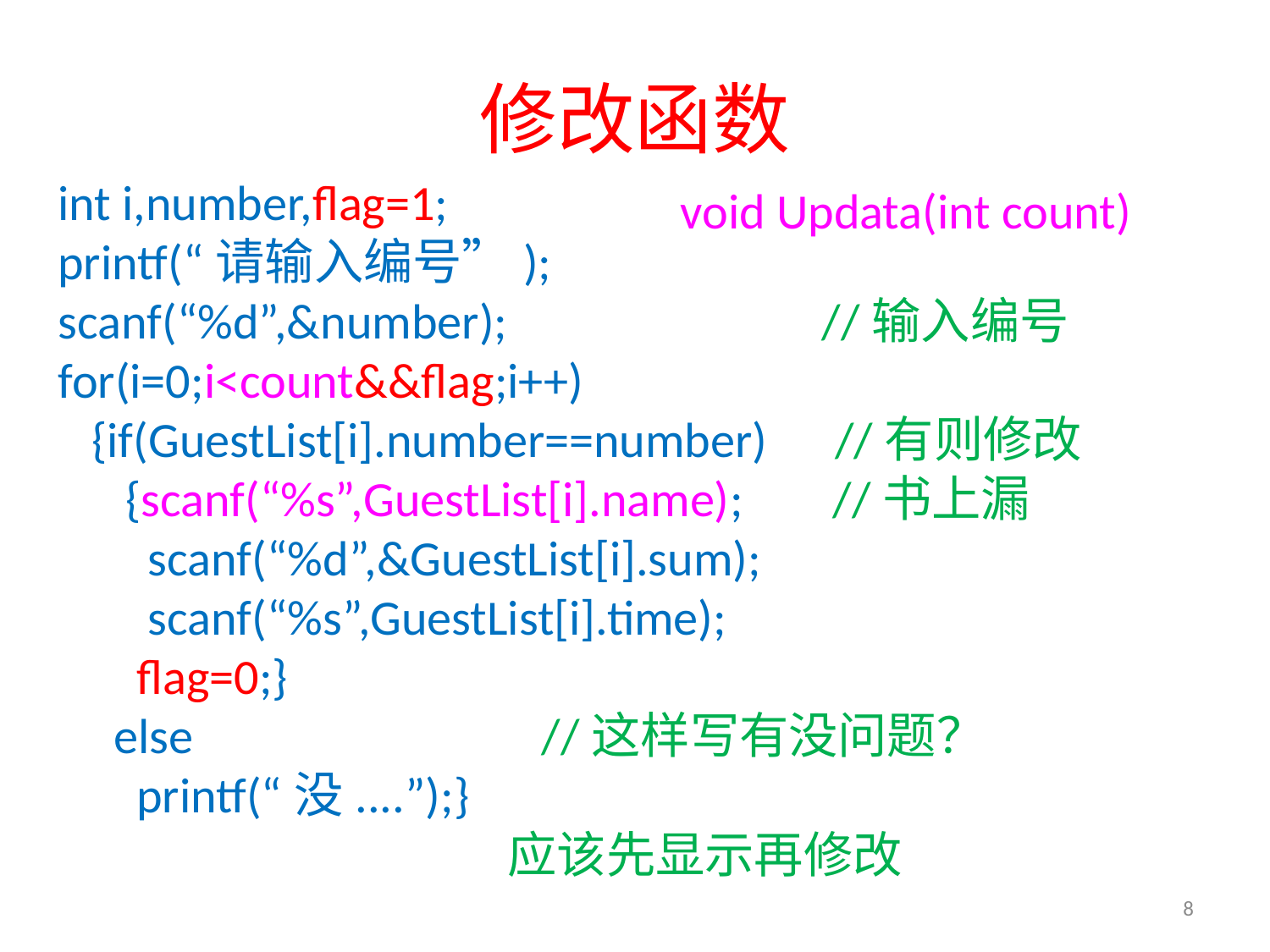

# 修改函数
int i,number,flag=1;
printf(“请输入编号”);
scanf(“%d”,&number);                            //输入编号
for(i=0;i<count&&flag;i++)
   {if(GuestList[i].number==number)      //有则修改
      {scanf(“%s”,GuestList[i].name);        //书上漏
        scanf(“%d”,&GuestList[i].sum);
        scanf(“%s”,GuestList[i].time);
       flag=0;}
     else                               //这样写有没问题？
       printf(“没....”);}
void Updata(int count)
应该先显示再修改
8